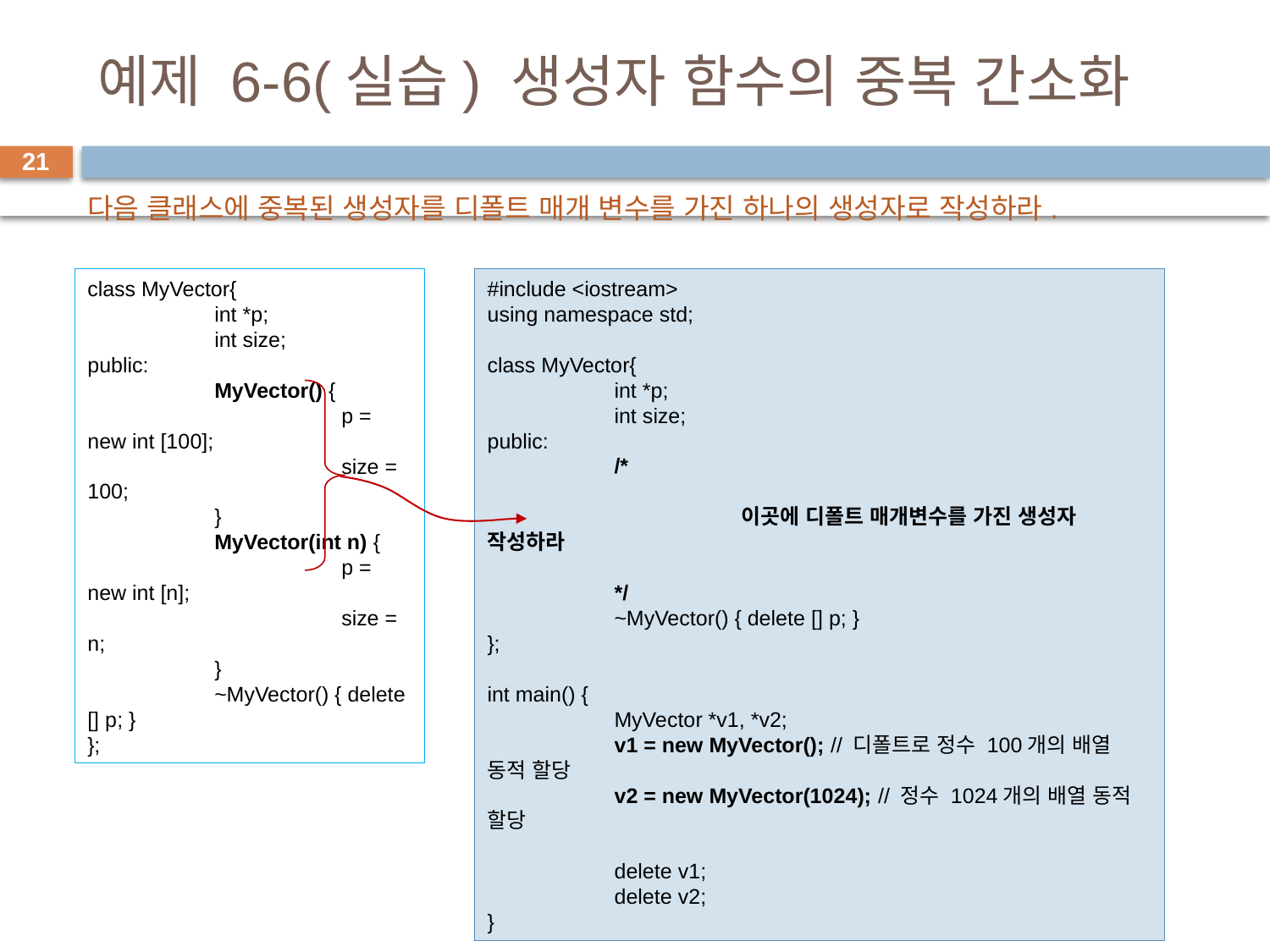

# 예제 6-6(실습) 생성자 함수의 중복 간소화
21
다음 클래스에 중복된 생성자를 디폴트 매개 변수를 가진 하나의 생성자로 작성하라.
class MyVector{
	int *p;
	int size;
public:
	MyVector() {
		p = new int [100];
		size = 100;
	}
	MyVector(int n) {
		p = new int [n];
		size = n;
	}
	~MyVector() { delete [] p; }
};
#include <iostream>
using namespace std;

class MyVector{
	int *p;
	int size;
public:
	/*

		이곳에 디폴트 매개변수를 가진 생성자 작성하라

	*/
	~MyVector() { delete [] p; }
};

int main() {
	MyVector *v1, *v2;
	v1 = new MyVector(); // 디폴트로 정수 100개의 배열 동적 할당
	v2 = new MyVector(1024); // 정수 1024개의 배열 동적 할당

	delete v1;
	delete v2;
}